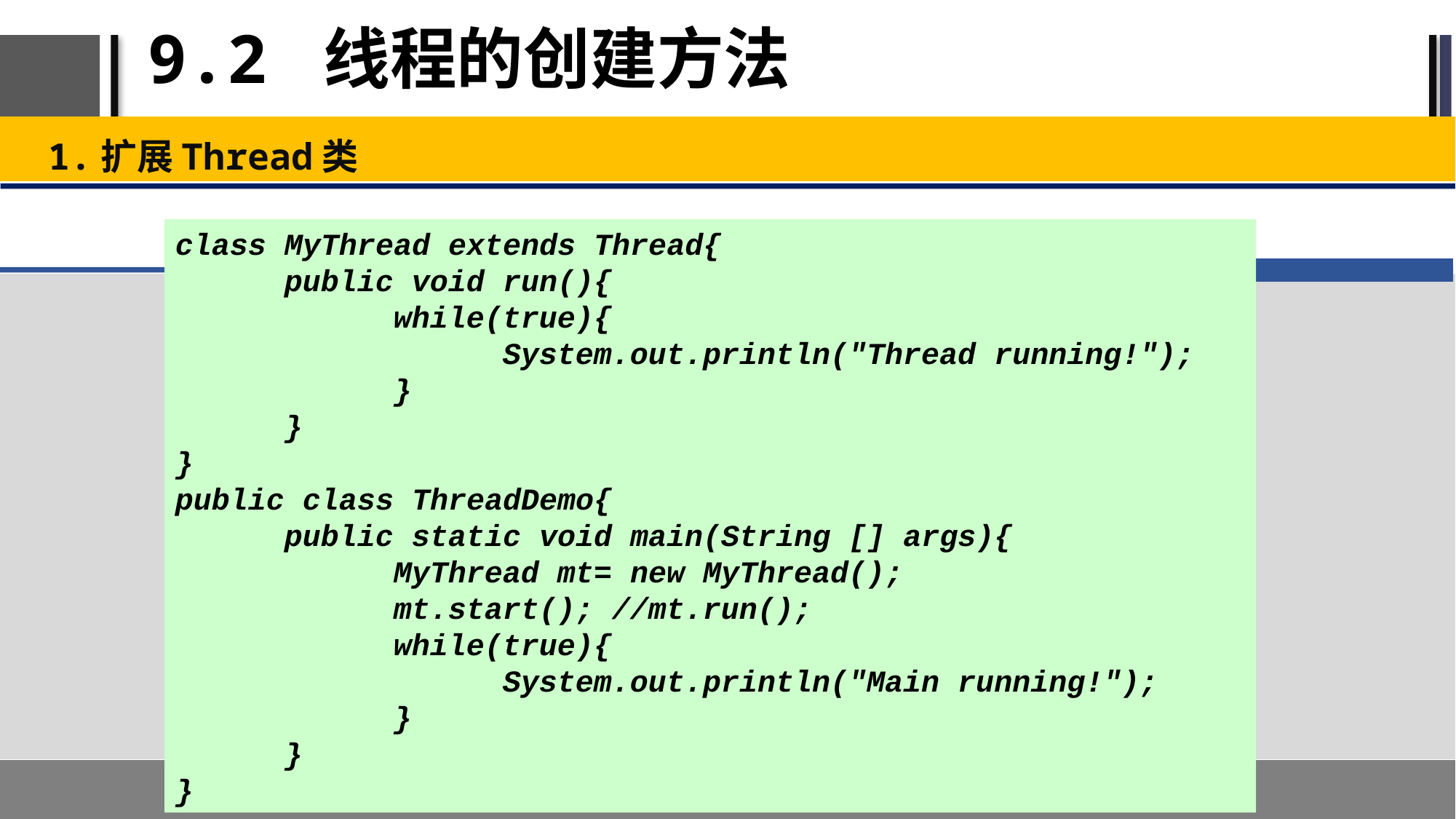

# 9.2 线程的创建方法

1.扩展Thread类

class MyThread extends Thread{
	public void run(){
		while(true){
			System.out.println("Thread running!");
		}
	}
}
public class ThreadDemo{
	public static void main(String [] args){
		MyThread mt= new MyThread();
		mt.start();	//mt.run();
		while(true){
			System.out.println("Main running!");
		}
	}
}